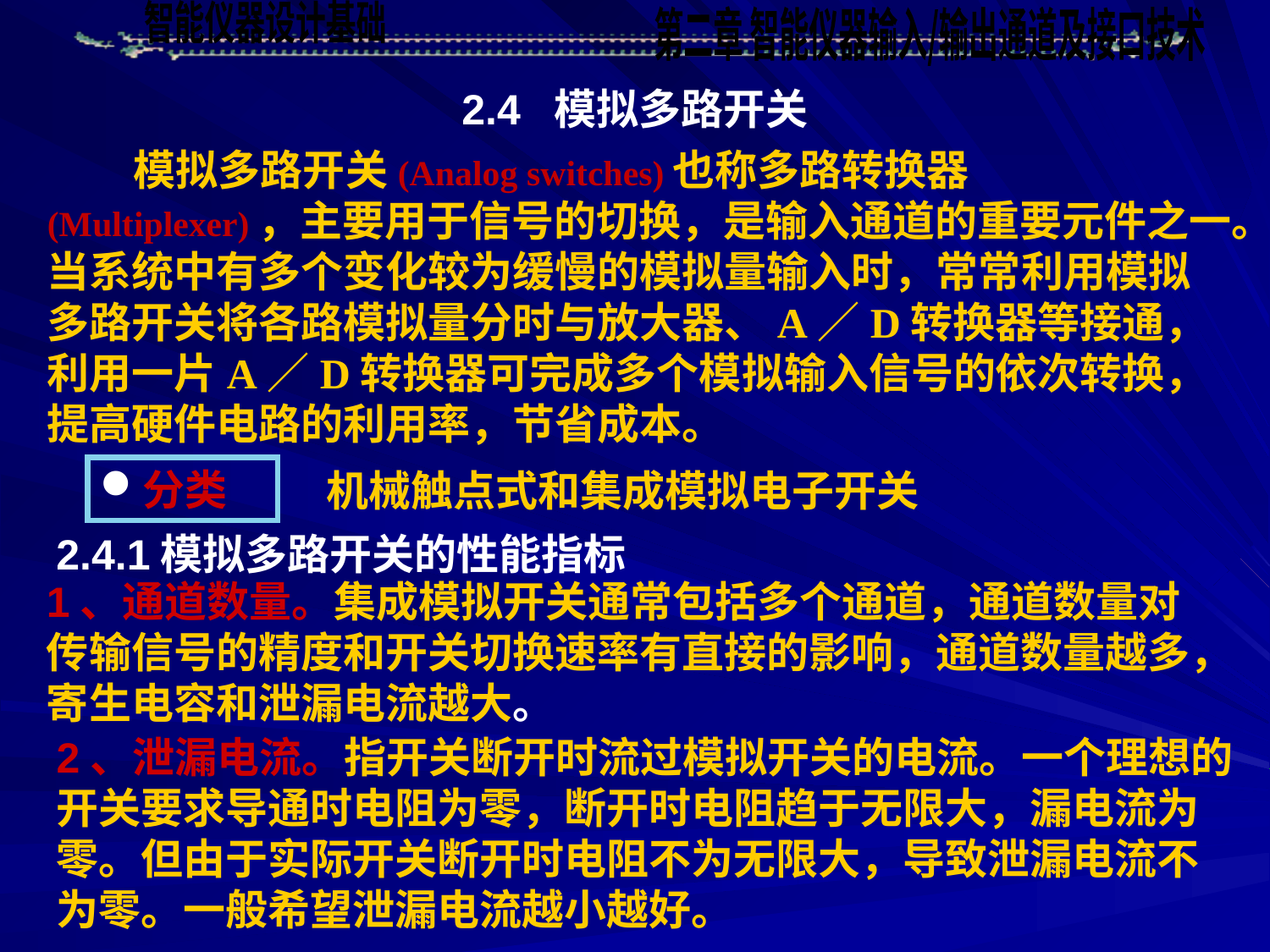

2.4  模拟多路开关
        模拟多路开关(Analog switches)也称多路转换器(Multiplexer)，主要用于信号的切换，是输入通道的重要元件之一。当系统中有多个变化较为缓慢的模拟量输入时，常常利用模拟多路开关将各路模拟量分时与放大器、A／D转换器等接通，利用一片A／D转换器可完成多个模拟输入信号的依次转换，提高硬件电路的利用率，节省成本。
分类
机械触点式和集成模拟电子开关
2.4.1模拟多路开关的性能指标
1、通道数量。集成模拟开关通常包括多个通道，通道数量对传输信号的精度和开关切换速率有直接的影响，通道数量越多，寄生电容和泄漏电流越大。
2、泄漏电流。指开关断开时流过模拟开关的电流。一个理想的开关要求导通时电阻为零，断开时电阻趋于无限大，漏电流为零。但由于实际开关断开时电阻不为无限大，导致泄漏电流不为零。一般希望泄漏电流越小越好。